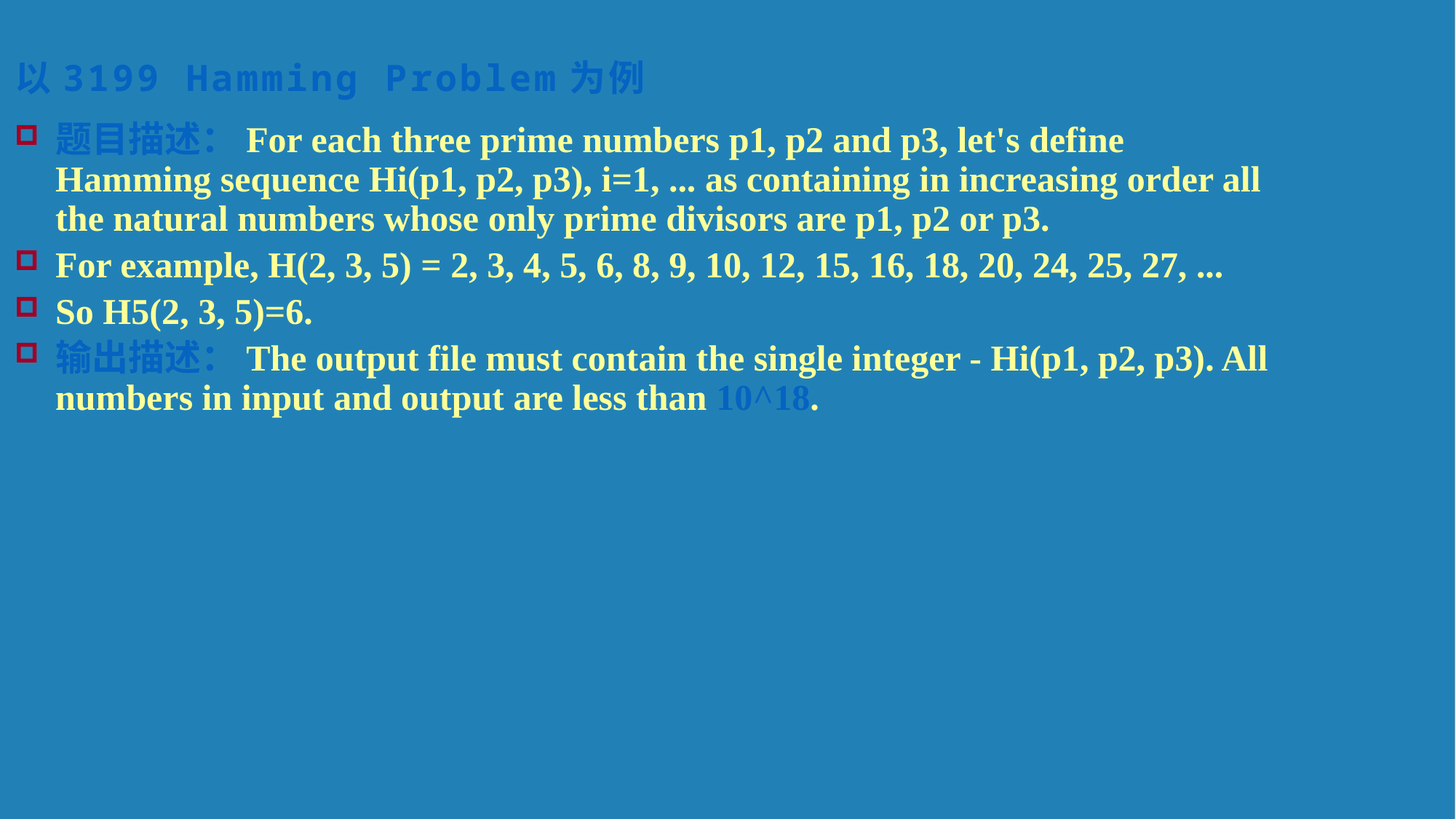

以3199 Hamming Problem为例
题目描述：For each three prime numbers p1, p2 and p3, let's define Hamming sequence Hi(p1, p2, p3), i=1, ... as containing in increasing order all the natural numbers whose only prime divisors are p1, p2 or p3.
For example, H(2, 3, 5) = 2, 3, 4, 5, 6, 8, 9, 10, 12, 15, 16, 18, 20, 24, 25, 27, ...
So H5(2, 3, 5)=6.
输出描述：The output file must contain the single integer - Hi(p1, p2, p3). All numbers in input and output are less than 10^18.

133